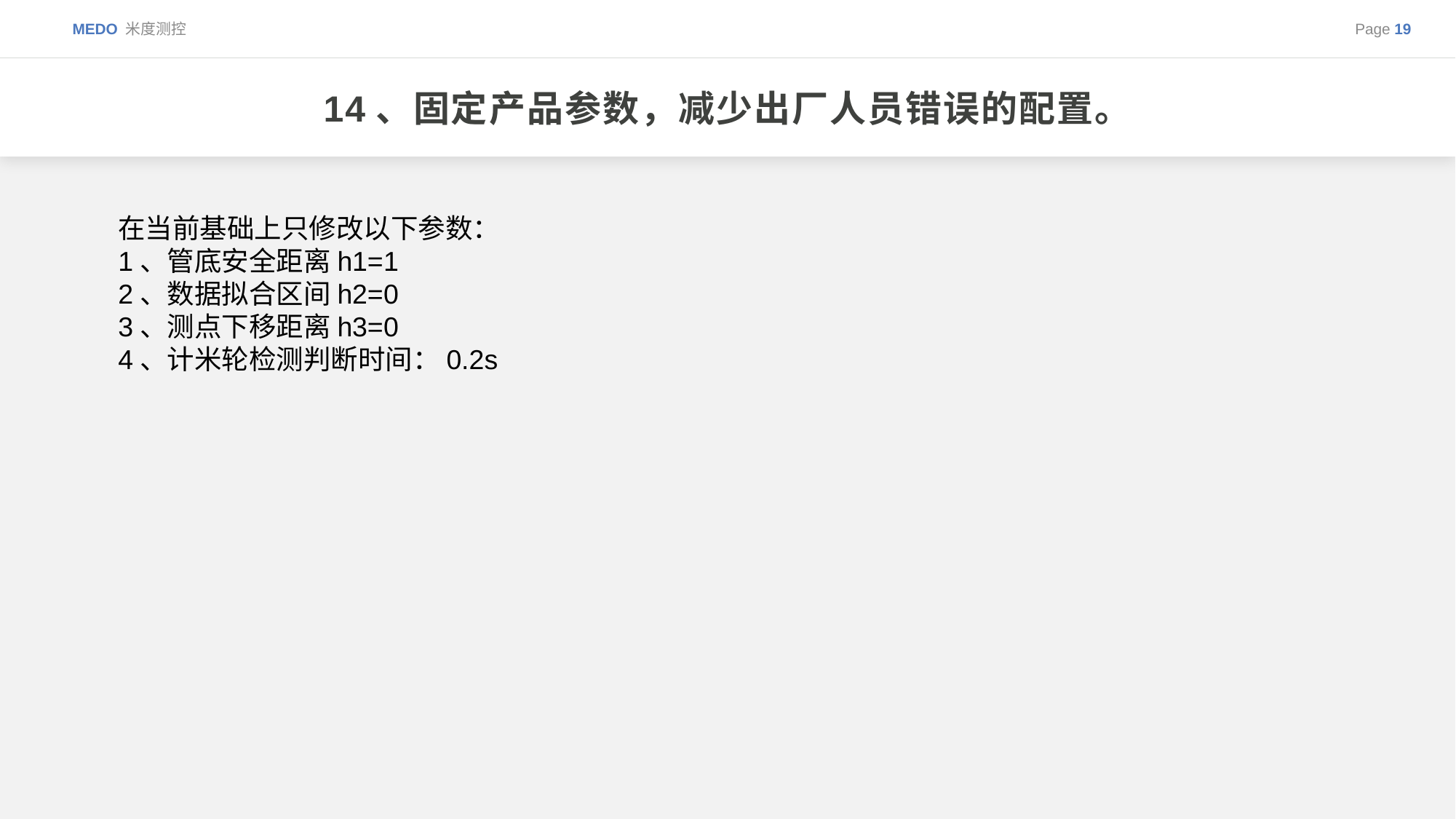

# 14、固定产品参数，减少出厂人员错误的配置。
Page 19

MEDO 米度测控

在当前基础上只修改以下参数：
1、管底安全距离h1=1
2、数据拟合区间h2=0
3、测点下移距离h3=0
4、计米轮检测判断时间：0.2s